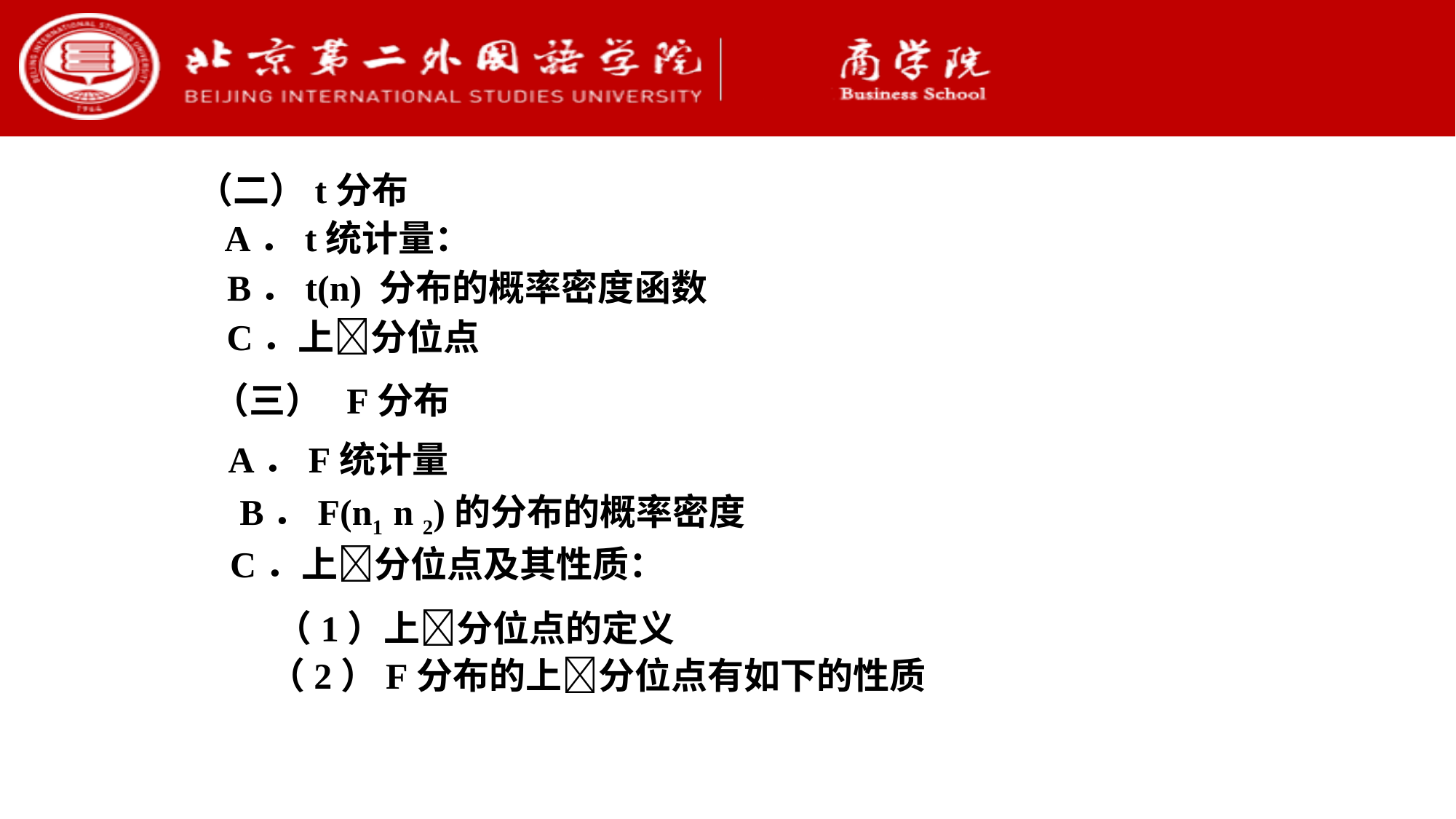

（二）t分布
A．t统计量：
B．t(n) 分布的概率密度函数
C．上α分位点
（三）  F分布
A．F统计量
B．F(n1  n 2)的分布的概率密度
C．上α分位点及其性质：
（1）上α分位点的定义
（2）F分布的上α分位点有如下的性质